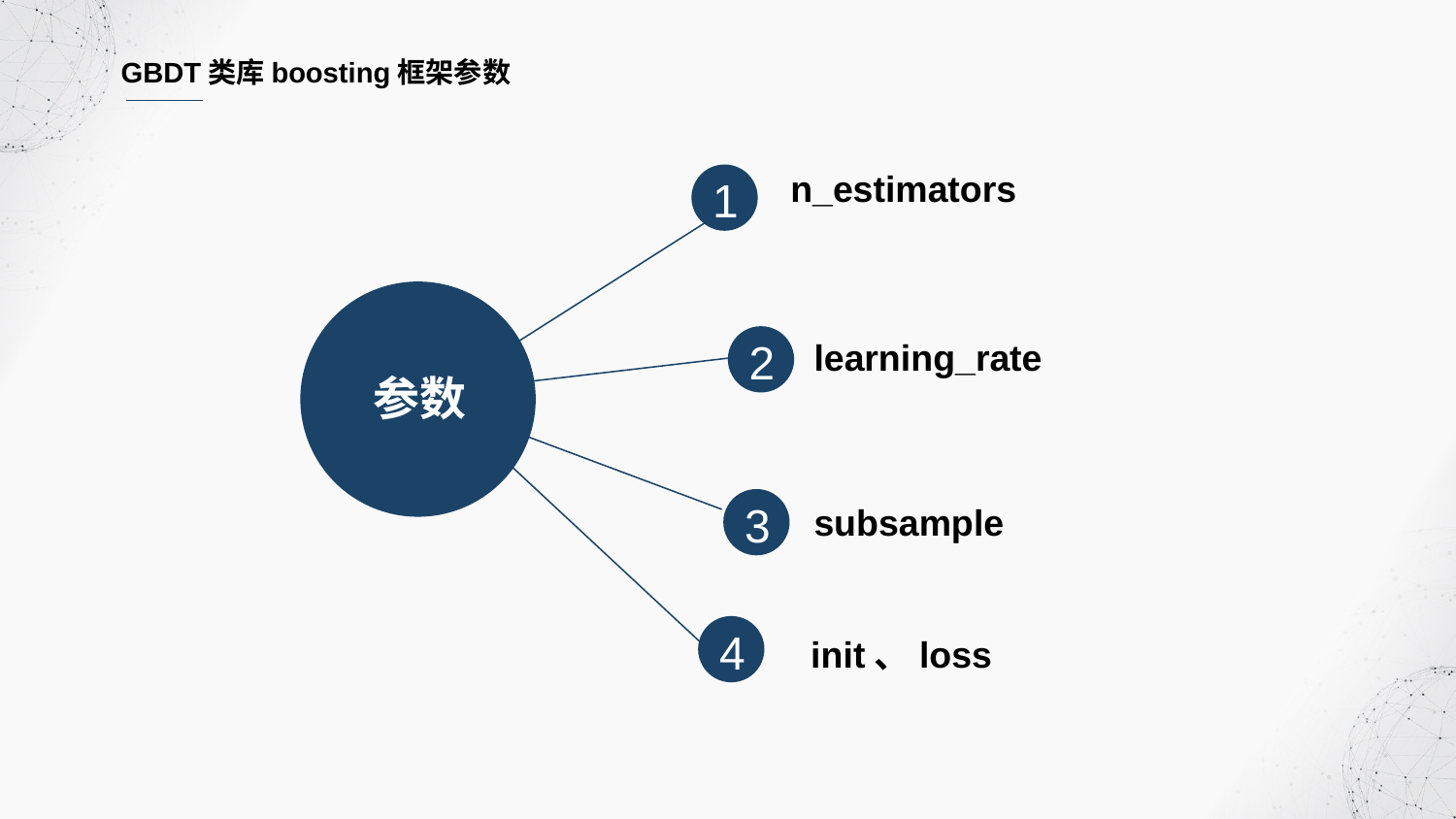

GBDT类库boosting框架参数
1

n_estimators

参数
2

learning_rate
3

subsample
4

 init、loss